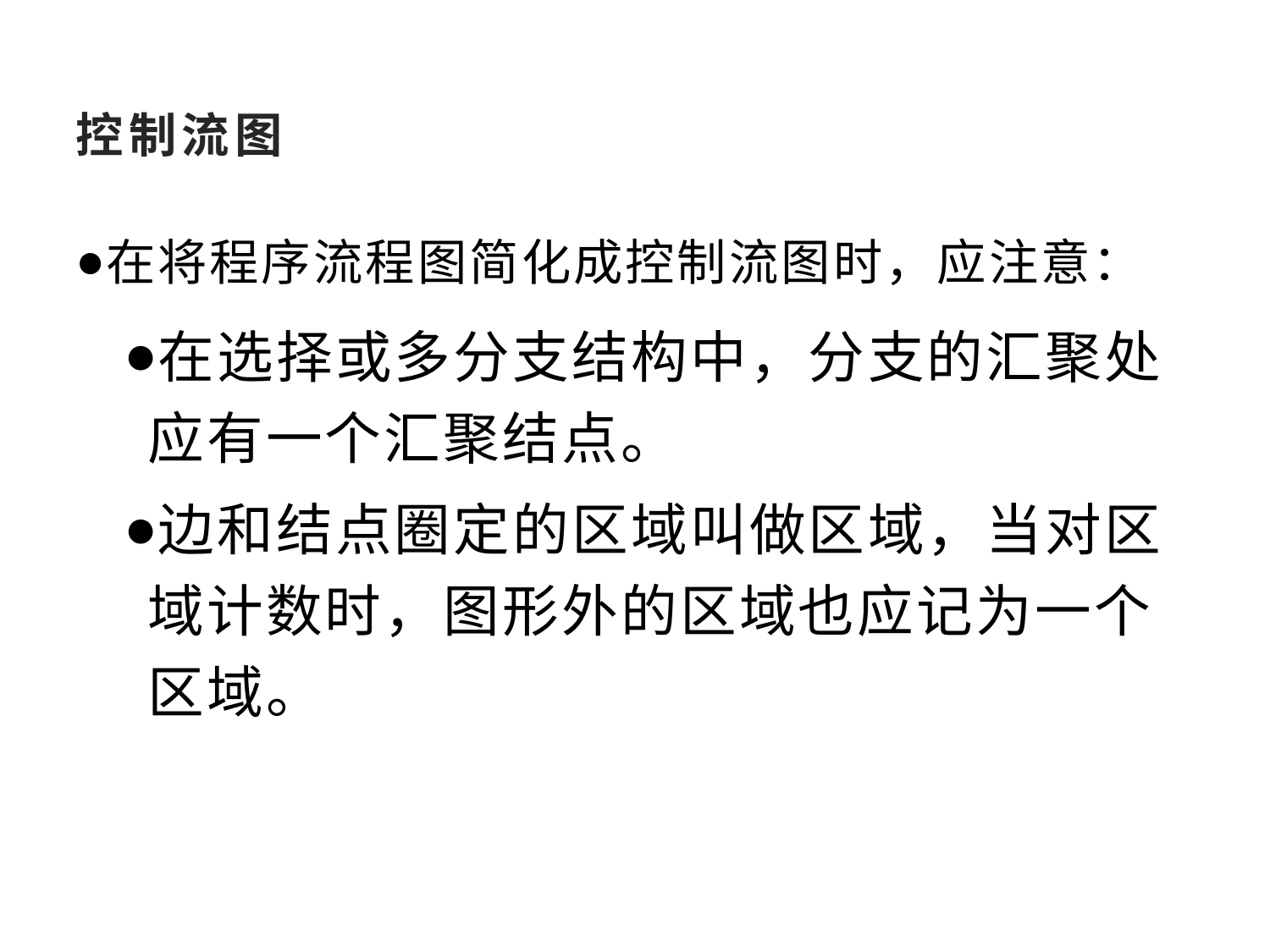

控制流图
在将程序流程图简化成控制流图时，应注意：
在选择或多分支结构中，分支的汇聚处应有一个汇聚结点。
边和结点圈定的区域叫做区域，当对区域计数时，图形外的区域也应记为一个区域。